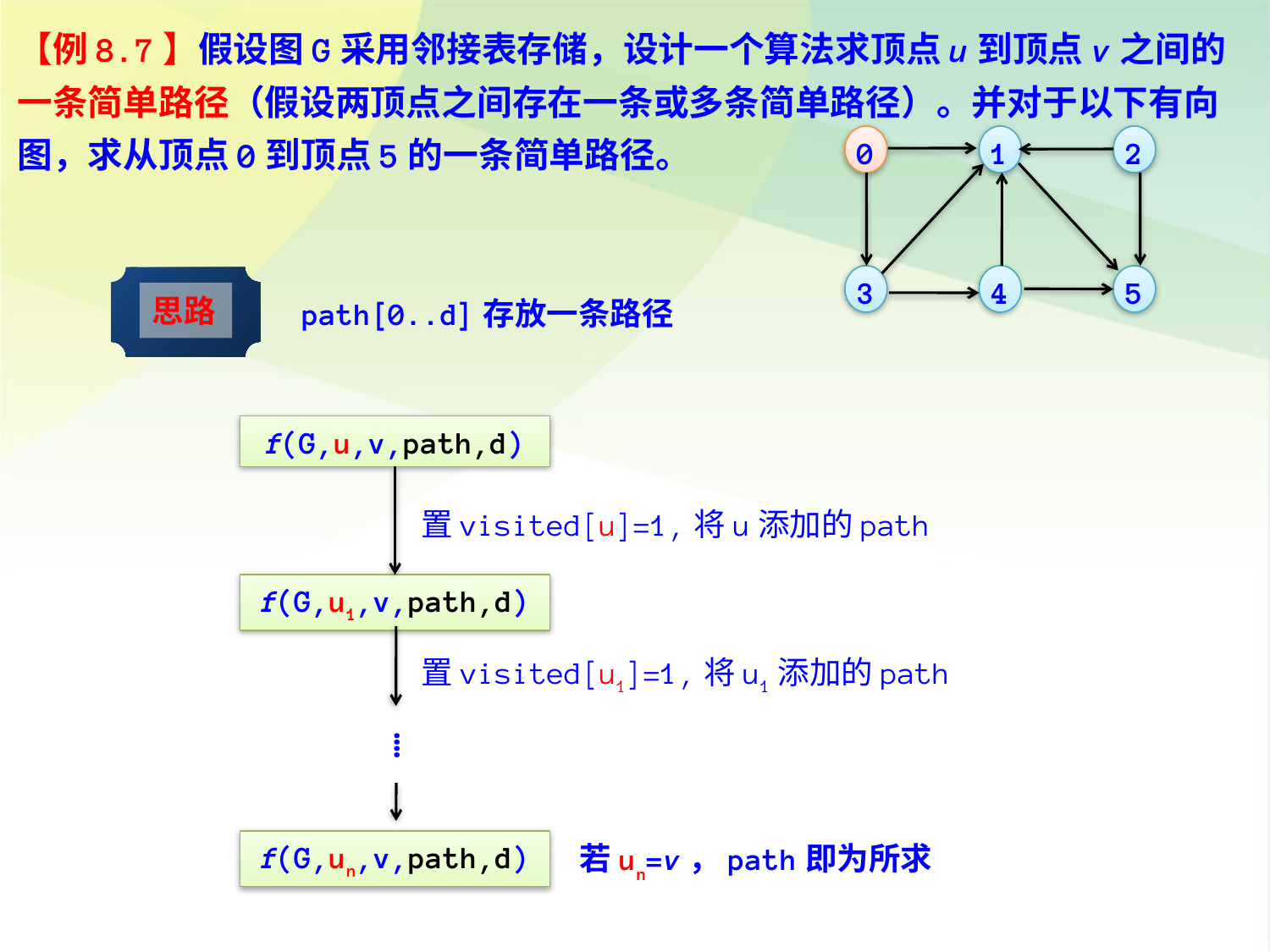

【例8.7】假设图G采用邻接表存储，设计一个算法求顶点u到顶点v之间的一条简单路径（假设两顶点之间存在一条或多条简单路径）。并对于以下有向图，求从顶点0到顶点5的一条简单路径。
0
1
2

3
4
5

思路
path[0..d]存放一条路径
f(G,u,v,path,d)
置visited[u]=1,将u添加的path
f(G,u1,v,path,d)
置visited[u1]=1,将u1添加的path
⁞
f(G,un,v,path,d)
若un=v，path即为所求